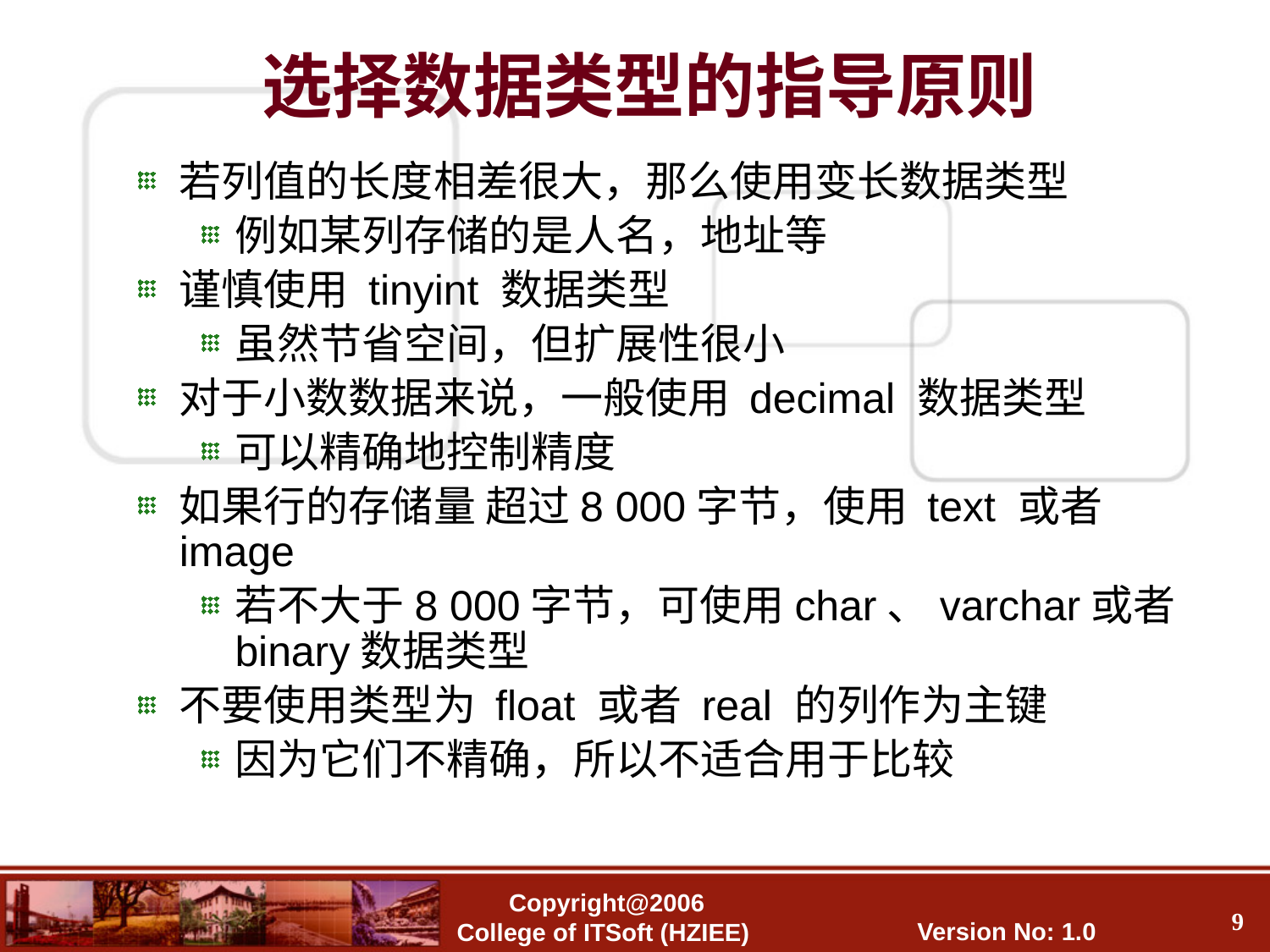

选择数据类型的指导原则
若列值的长度相差很大，那么使用变长数据类型
例如某列存储的是人名，地址等
谨慎使用 tinyint 数据类型
虽然节省空间，但扩展性很小
对于小数数据来说，一般使用 decimal 数据类型
可以精确地控制精度
如果行的存储量 超过8 000字节，使用 text 或者 image
若不大于8 000字节，可使用char、varchar或者binary数据类型
不要使用类型为 float 或者 real 的列作为主键
因为它们不精确，所以不适合用于比较